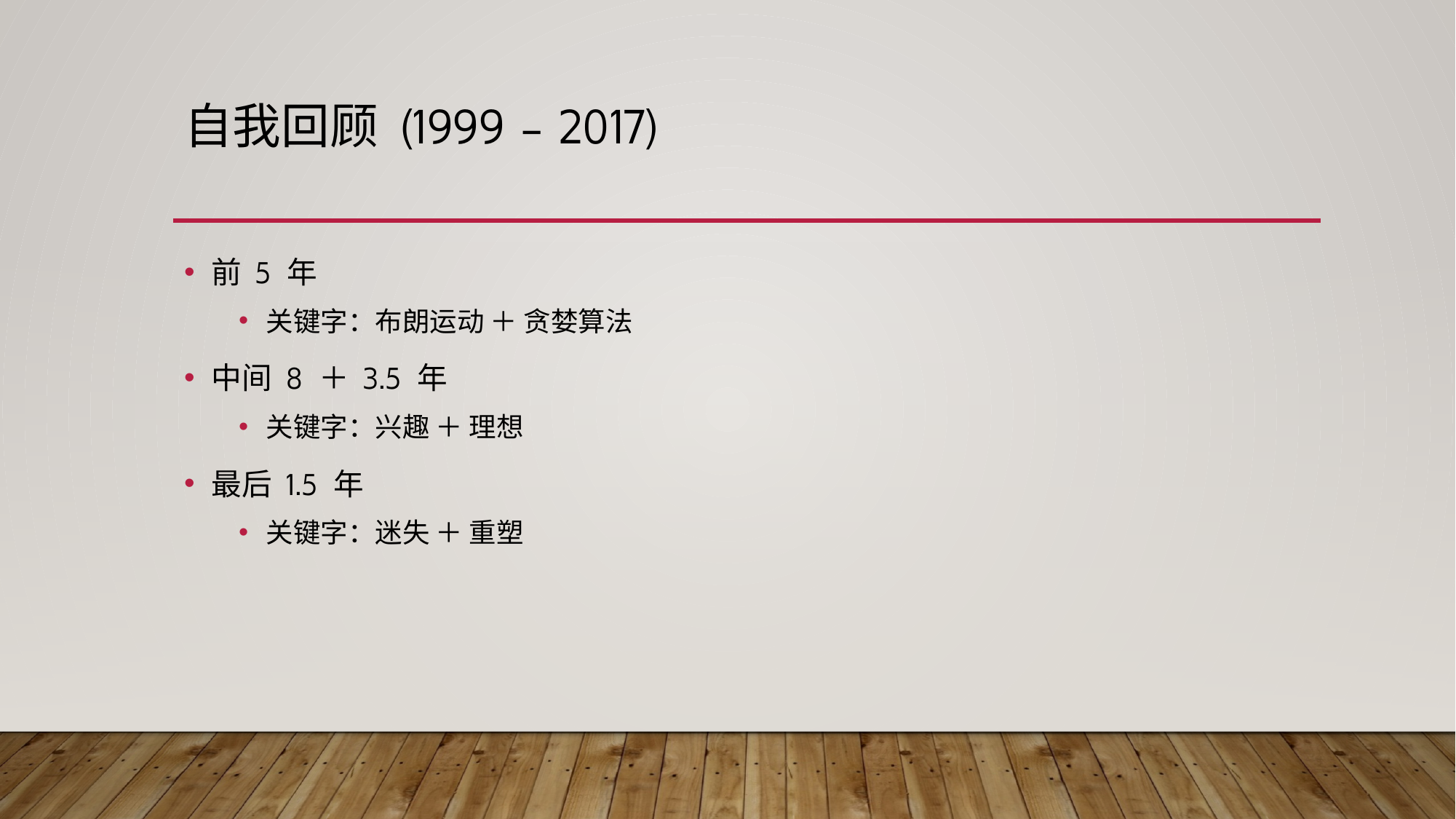

# 自我回顾 (1999 – 2017)
前 5 年
关键字：布朗运动 ＋ 贪婪算法
中间 8 ＋ 3.5 年
关键字：兴趣 ＋ 理想
最后 1.5 年
关键字：迷失 ＋ 重塑